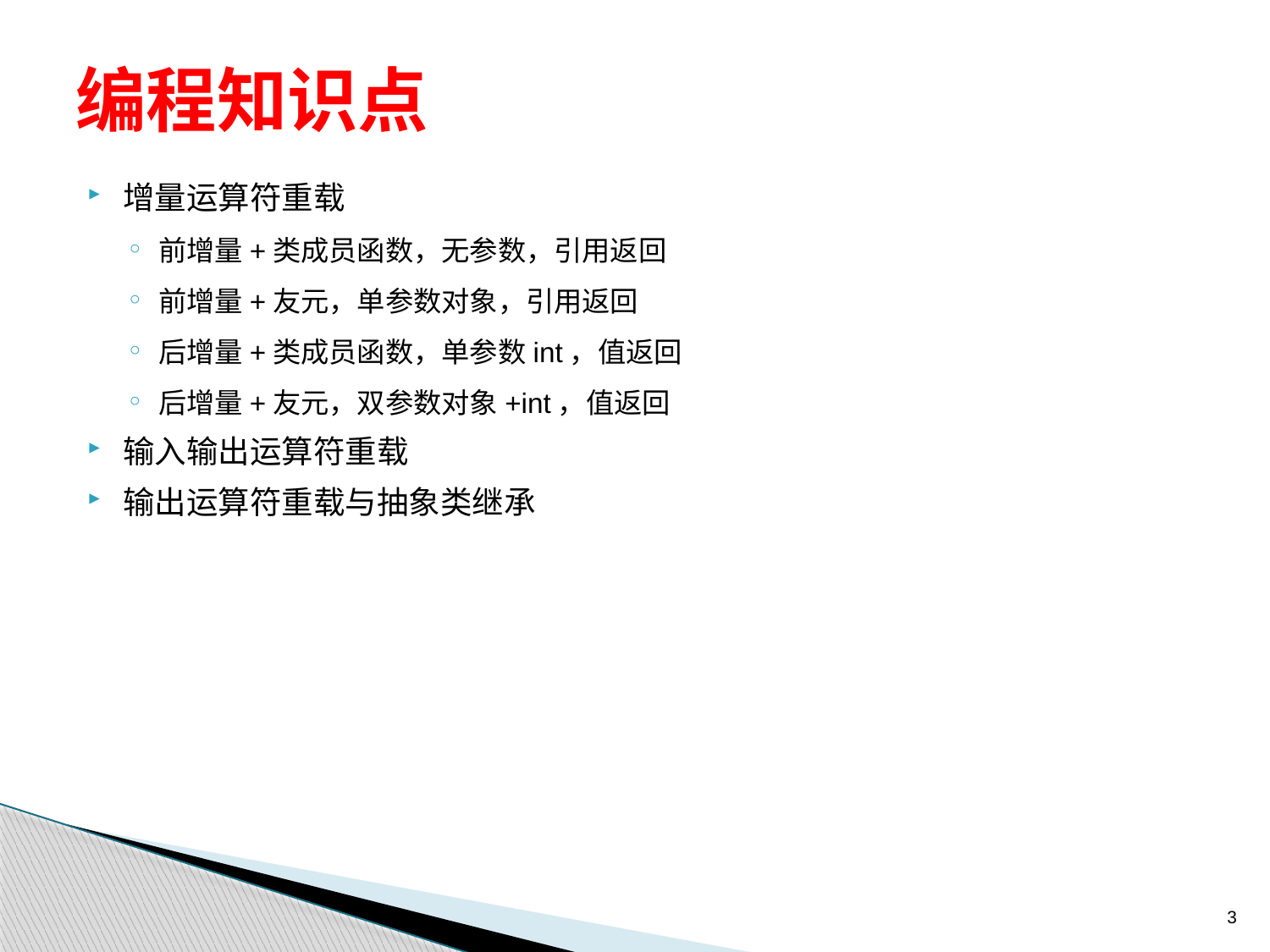

# 编程知识点
增量运算符重载
前增量+类成员函数，无参数，引用返回
前增量+友元，单参数对象，引用返回
后增量+类成员函数，单参数int，值返回
后增量+友元，双参数对象+int，值返回
输入输出运算符重载
输出运算符重载与抽象类继承
3